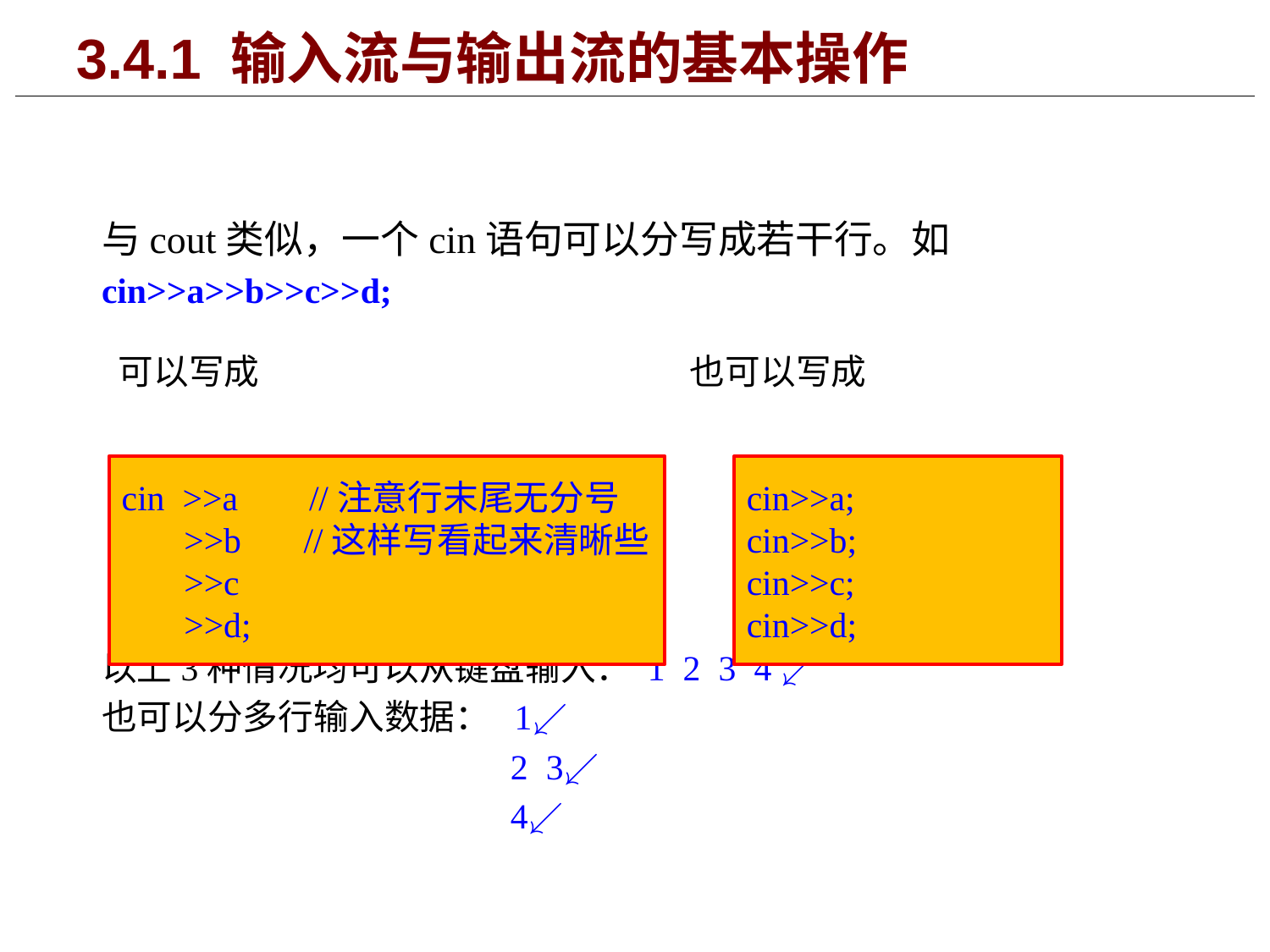

# 3.4.1 输入流与输出流的基本操作
与cout类似，一个cin语句可以分写成若干行。如
cin>>a>>b>>c>>d;
 可以写成                                                       也可以写成

以上3种情况均可以从键盘输入： 1  2  3  4 ↙
也可以分多行输入数据：  1↙
                                              2  3↙
                                              4↙

cin  >>a        //注意行末尾无分号
       >>b       //这样写看起来清晰些
       >>c
       >>d;
cin>>a;
cin>>b;
cin>>c;
cin>>d;